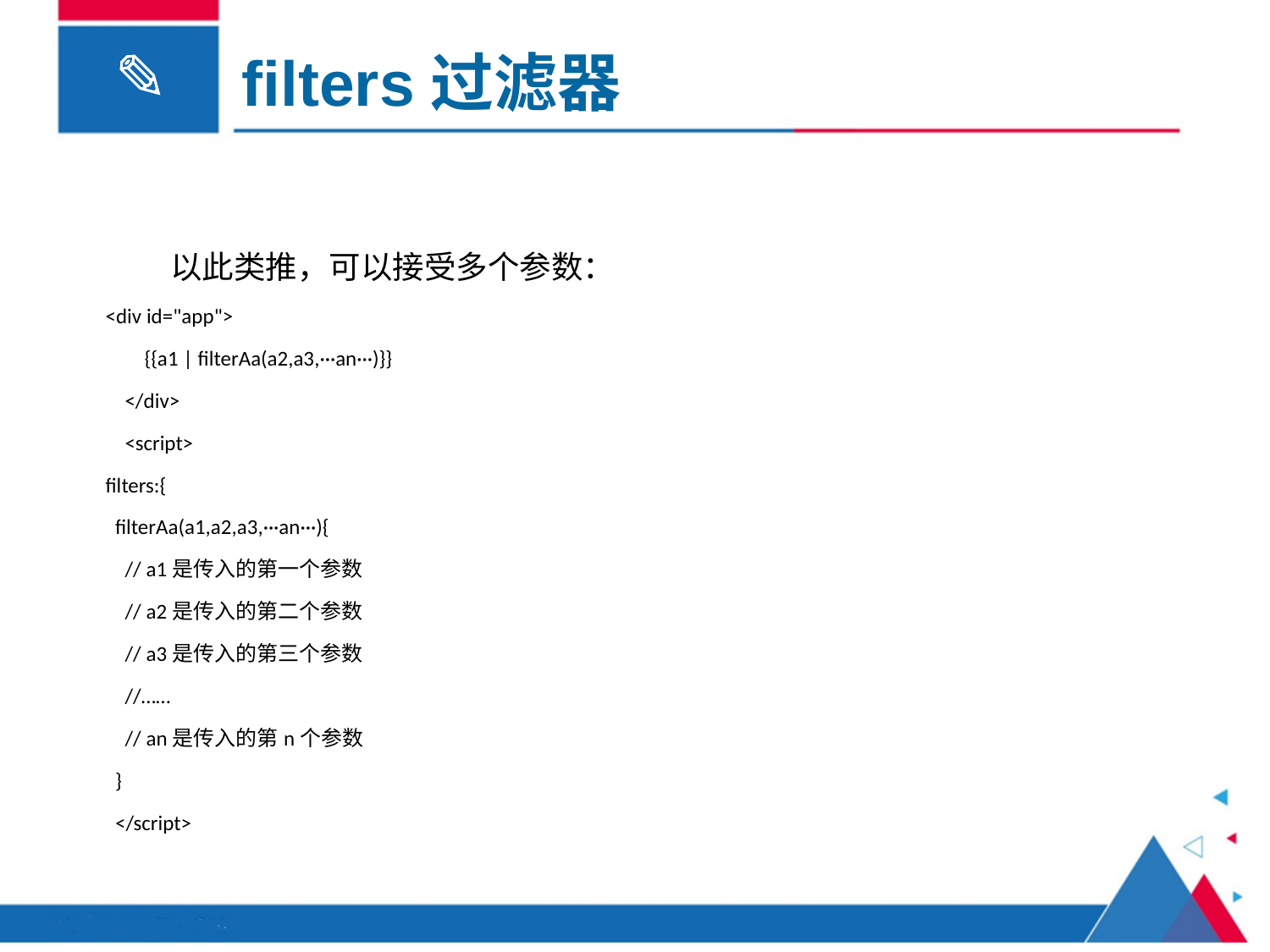

filters过滤器
        以此类推，可以接受多个参数：
<div id="app">
        {{a1 | filterAa(a2,a3,···an···)}}
    </div>
    <script>
filters:{
  filterAa(a1,a2,a3,···an···){
    // a1是传入的第一个参数
    // a2是传入的第二个参数
    // a3是传入的第三个参数
    //……
    // an是传入的第n个参数
  }
  </script>